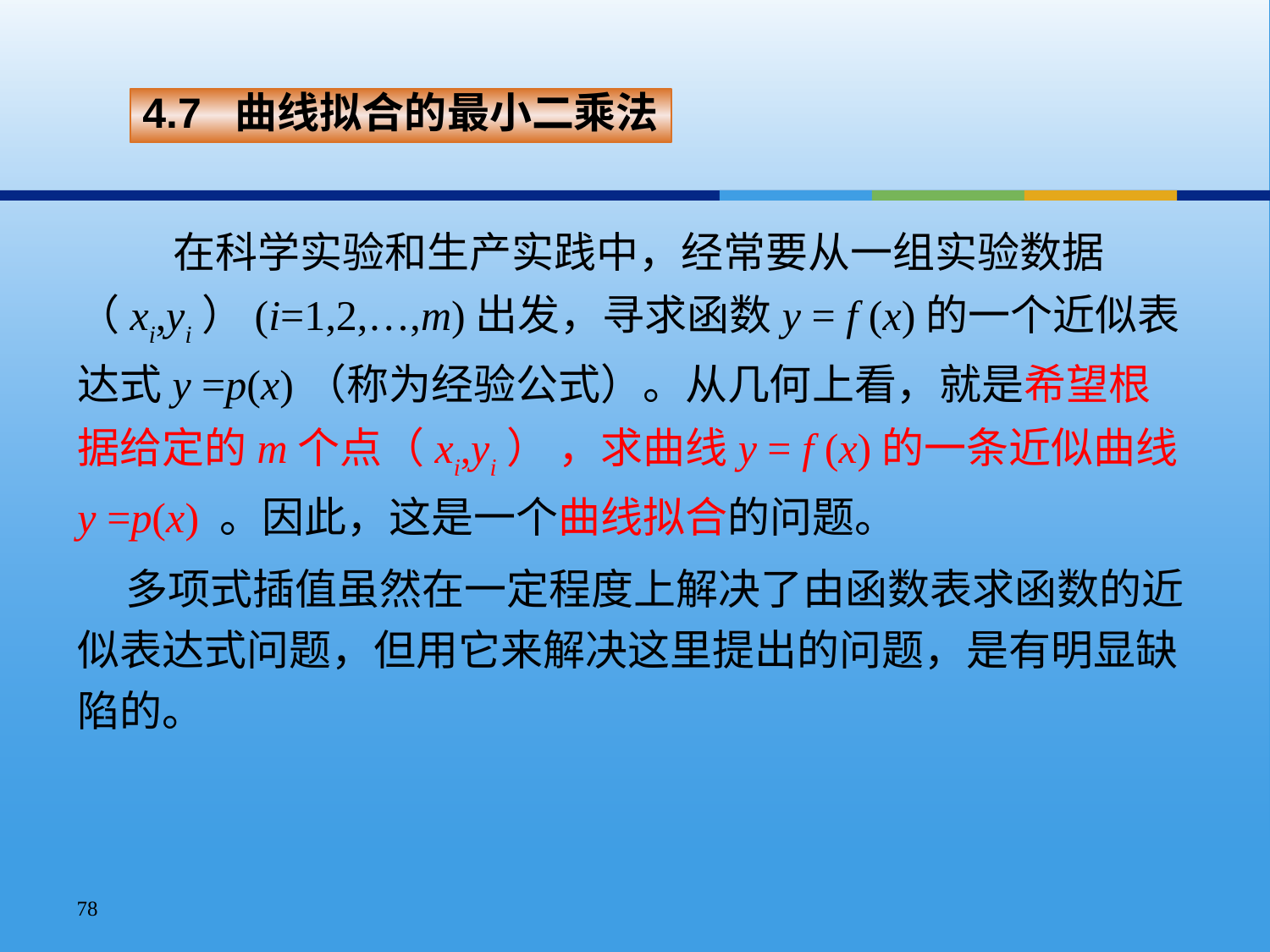

4.7  曲线拟合的最小二乘法
         在科学实验和生产实践中，经常要从一组实验数据（xi,yi）(i=1,2,…,m)出发，寻求函数y = f (x)的一个近似表达式y =p(x)（称为经验公式）。从几何上看，就是希望根据给定的m个点（xi,yi） ，求曲线y = f (x)的一条近似曲线y =p(x) 。因此，这是一个曲线拟合的问题。
    多项式插值虽然在一定程度上解决了由函数表求函数的近似表达式问题，但用它来解决这里提出的问题，是有明显缺陷的。
78